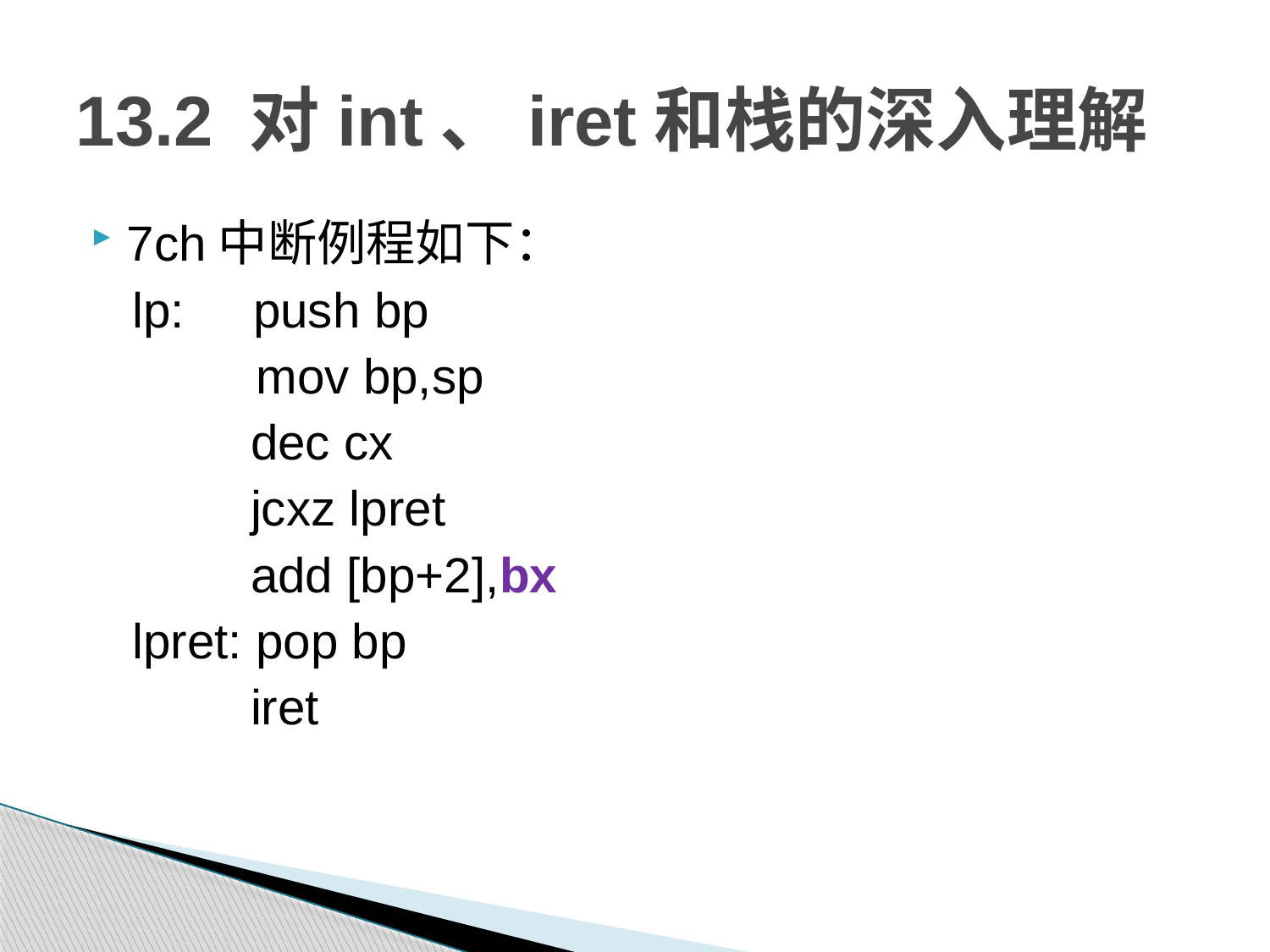

13.2 对int、iret和栈的深入理解
7ch中断例程如下：
   lp:     push bp
            mov bp,sp
	         dec cx
	         jcxz lpret
	         add [bp+2],bx
   lpret: pop bp
	         iret